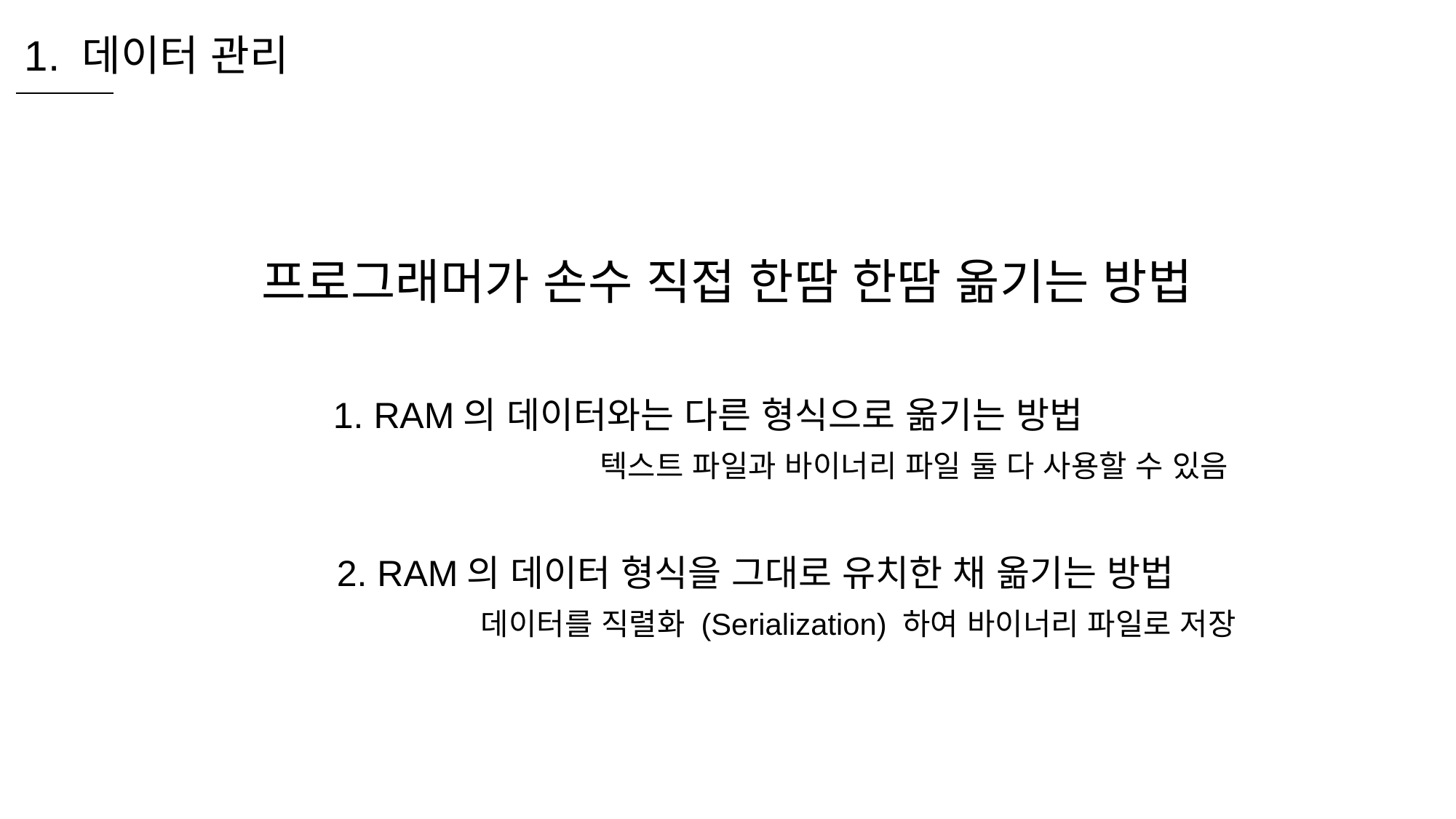

1. 데이터 관리
프로그래머가 손수 직접 한땀 한땀 옮기는 방법
1. RAM의 데이터와는 다른 형식으로 옮기는 방법
텍스트 파일과 바이너리 파일 둘 다 사용할 수 있음
2. RAM의 데이터 형식을 그대로 유치한 채 옮기는 방법
데이터를 직렬화 (Serialization) 하여 바이너리 파일로 저장